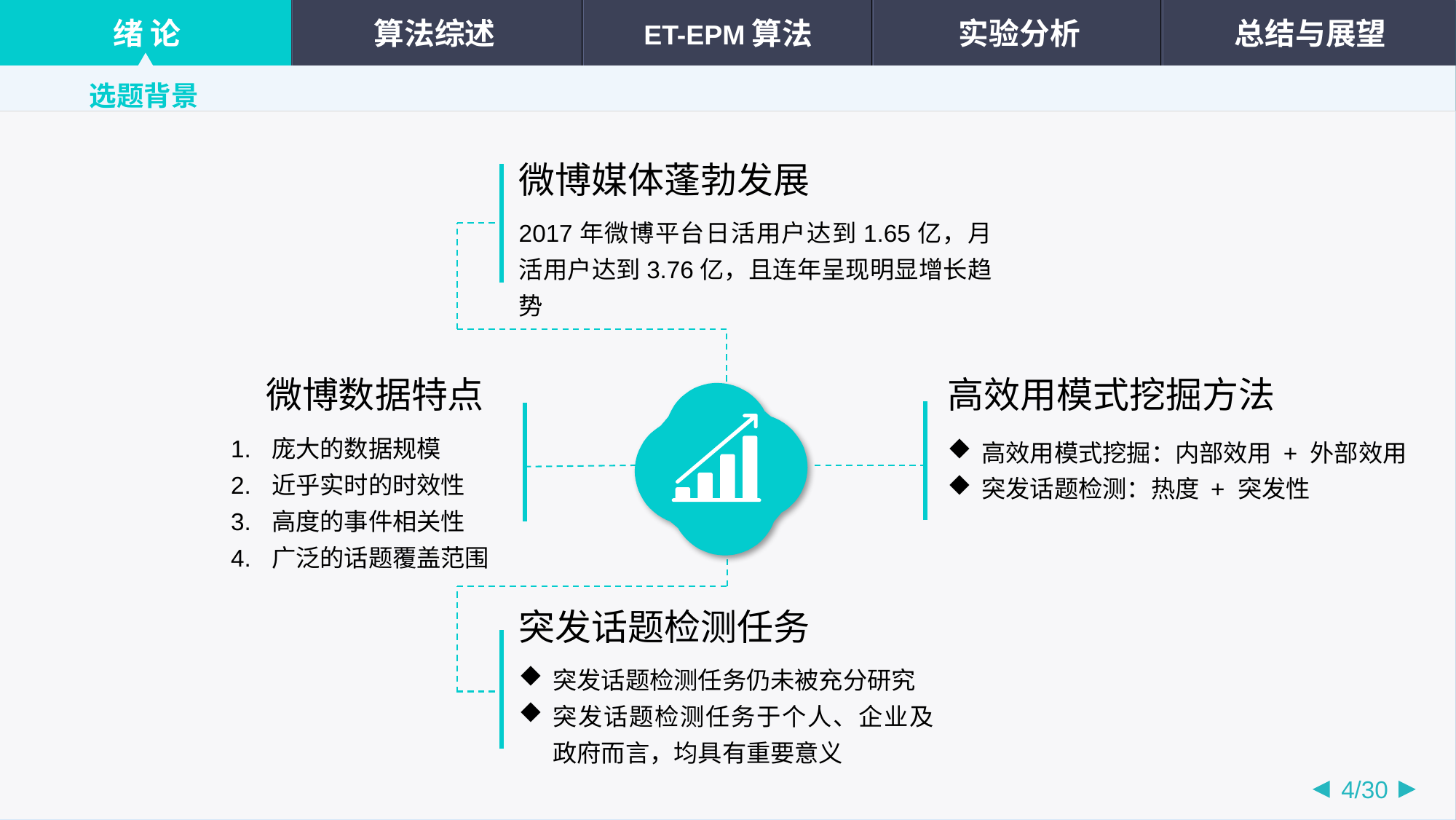

选题背景
微博媒体蓬勃发展
2017年微博平台日活用户达到1.65亿，月活用户达到3.76亿，且连年呈现明显增长趋势
微博数据特点
高效用模式挖掘方法

庞大的数据规模
近乎实时的时效性
高度的事件相关性
广泛的话题覆盖范围
高效用模式挖掘：内部效用 + 外部效用
突发话题检测：热度 + 突发性
突发话题检测任务
突发话题检测任务仍未被充分研究
突发话题检测任务于个人、企业及政府而言，均具有重要意义